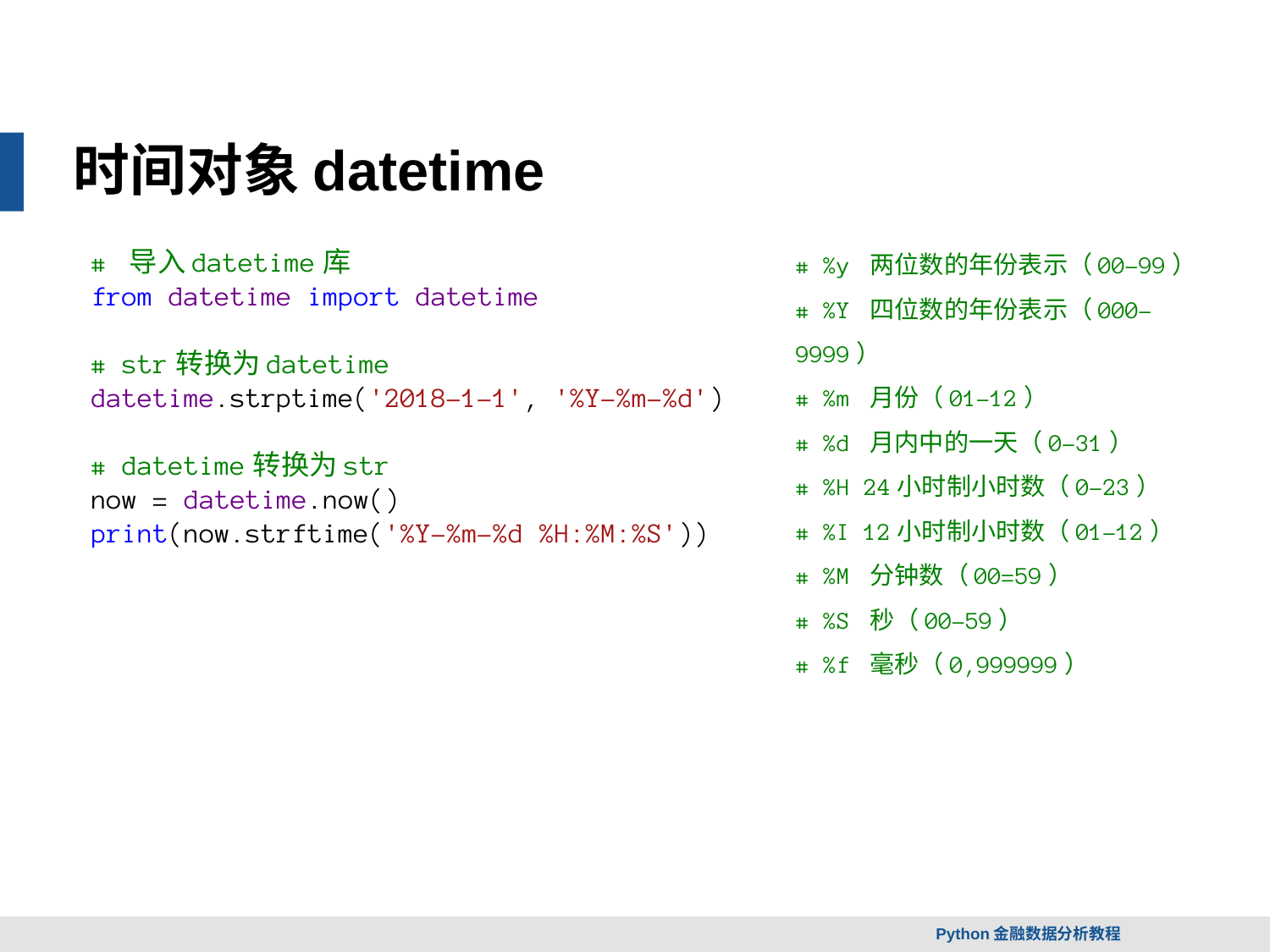

时间对象datetime
# %y 两位数的年份表示（00-99）
# %Y 四位数的年份表示（000-9999）
# %m 月份（01-12）
# %d 月内中的一天（0-31）
# %H 24小时制小时数（0-23）
# %I 12小时制小时数（01-12）
# %M 分钟数（00=59）
# %S 秒（00-59）
# %f 毫秒（0,999999）

# 导入datetime库
from datetime import datetime

# str转换为datetime
datetime.strptime('2018-1-1', '%Y-%m-%d')

# datetime转换为str
now = datetime.now()
print(now.strftime('%Y-%m-%d %H:%M:%S'))

Python金融数据分析教程